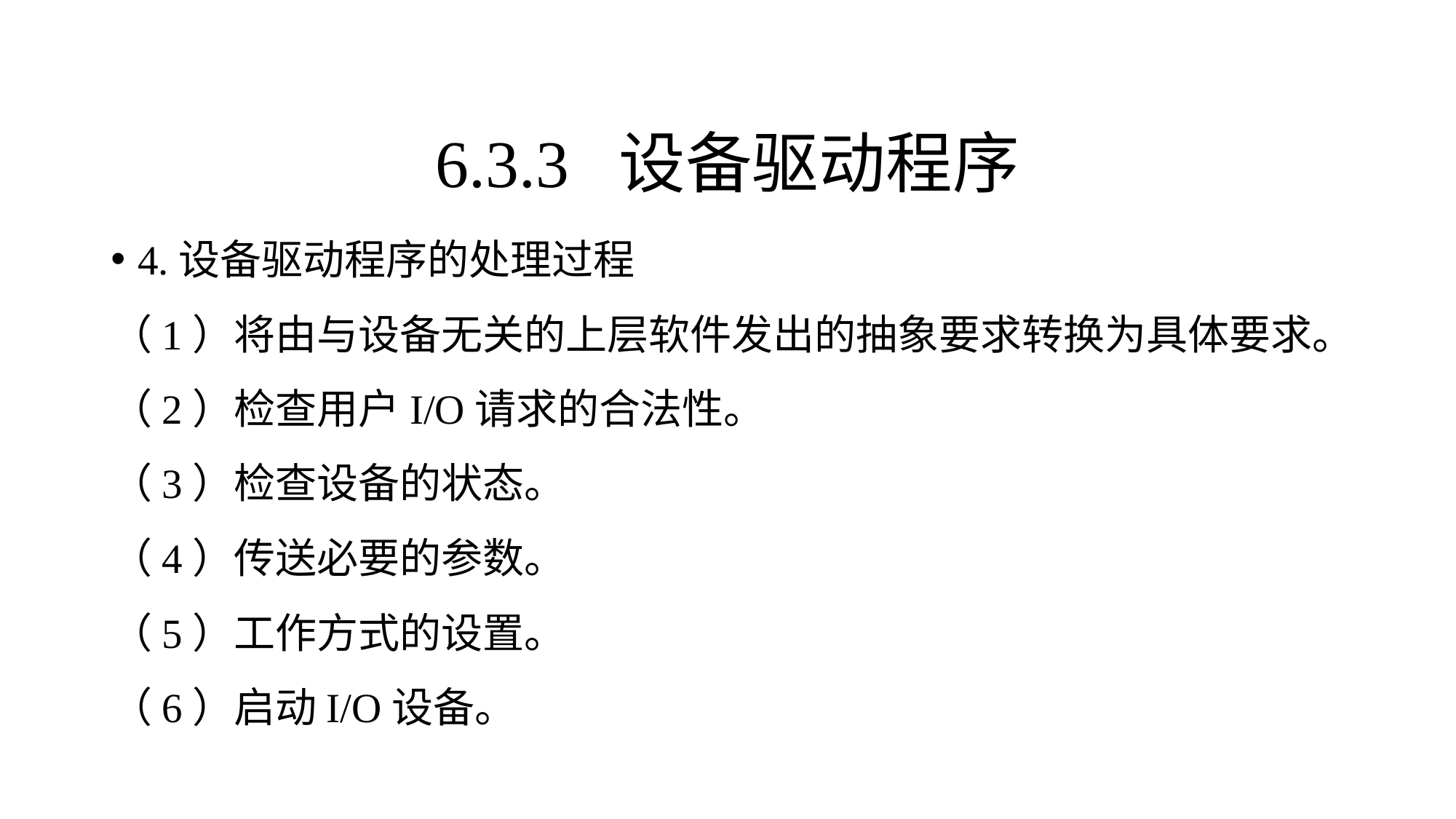

4.设备驱动程序的处理过程
（1）将由与设备无关的上层软件发出的抽象要求转换为具体要求。
（2）检查用户I/O请求的合法性。
（3）检查设备的状态。
（4）传送必要的参数。
（5）工作方式的设置。
（6）启动I/O设备。
6.3.3  设备驱动程序
9